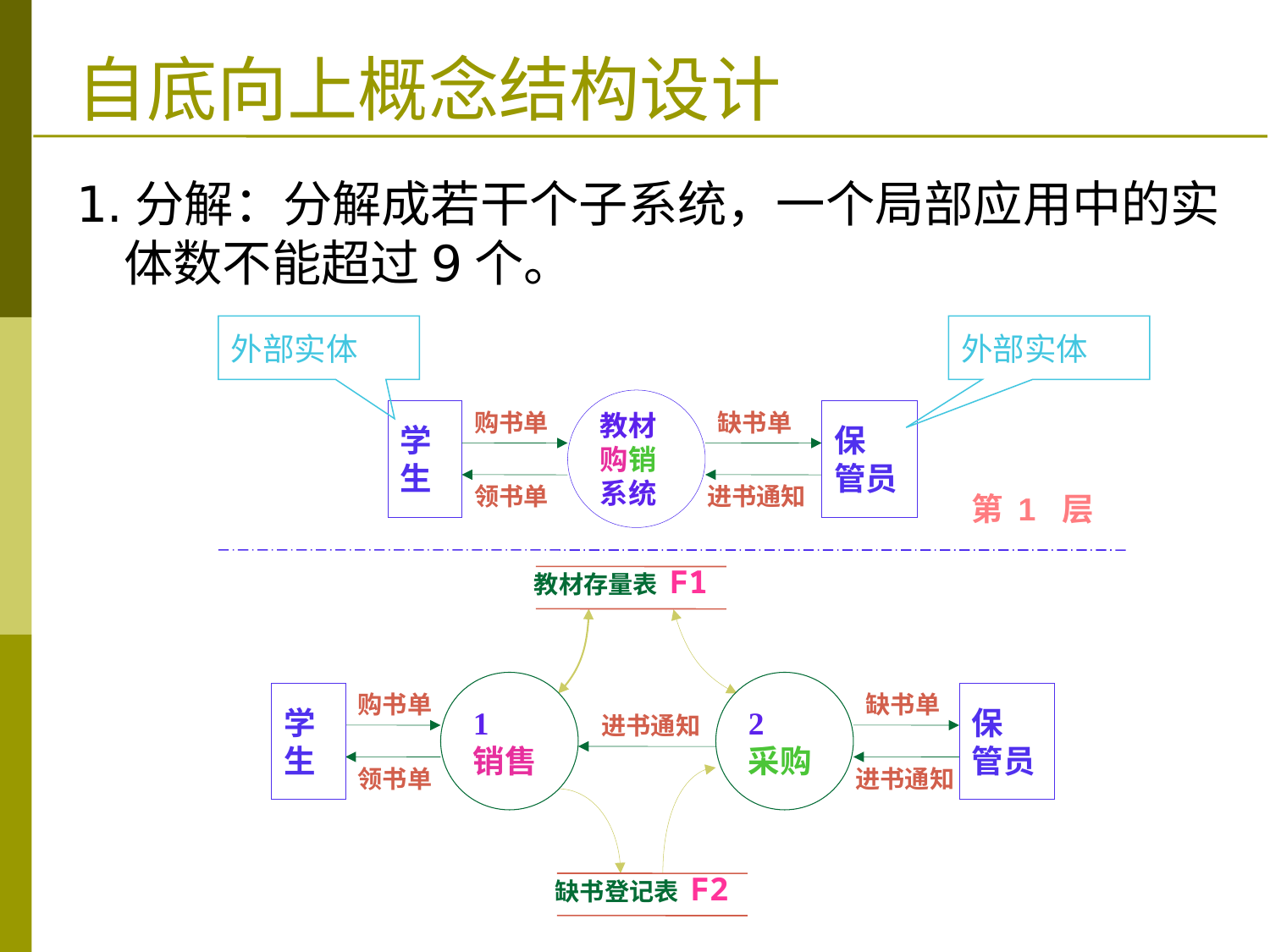

# 自底向上概念结构设计
1.分解：分解成若干个子系统，一个局部应用中的实体数不能超过9个。
外部实体
外部实体

教材
购销
系统
学
生
购书单

缺书单

保
管员

领书单
进书通知

第 1 层

  教材存量表 F1

1
销售
学
生
购书单

领书单
2
采购
缺书单

保
管员
进书通知

进书通知

  缺书登记表 F2